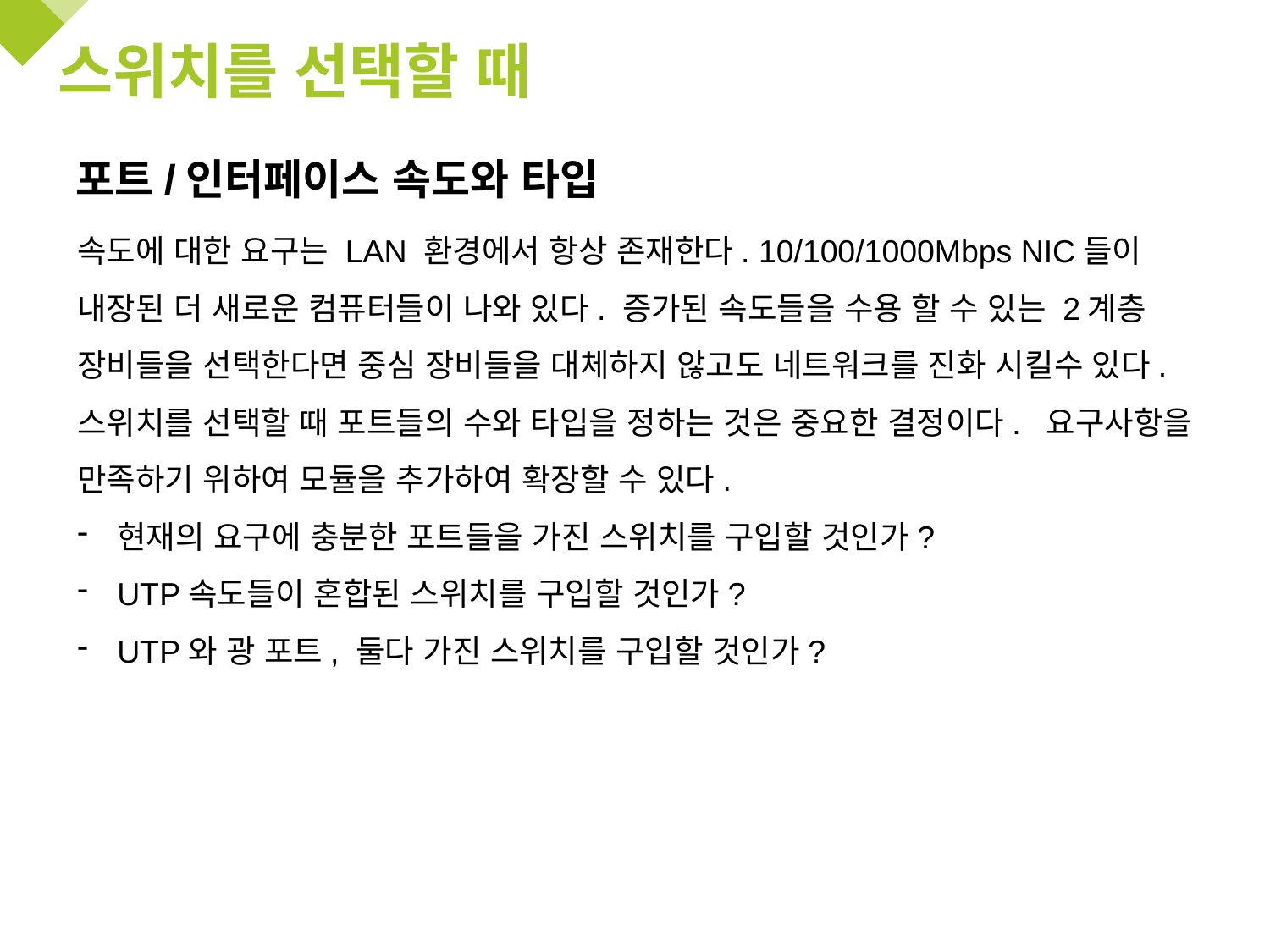

# 스위치를 선택할 때
포트/인터페이스 속도와 타입
속도에 대한 요구는 LAN 환경에서 항상 존재한다. 10/100/1000Mbps NIC들이 내장된 더 새로운 컴퓨터들이 나와 있다. 증가된 속도들을 수용 할 수 있는 2계층 장비들을 선택한다면 중심 장비들을 대체하지 않고도 네트워크를 진화 시킬수 있다.
스위치를 선택할 때 포트들의 수와 타입을 정하는 것은 중요한 결정이다.  요구사항을 만족하기 위하여 모듈을 추가하여 확장할 수 있다.
현재의 요구에 충분한 포트들을 가진 스위치를 구입할 것인가?
UTP속도들이 혼합된 스위치를 구입할 것인가?
UTP와 광 포트, 둘다 가진 스위치를 구입할 것인가?